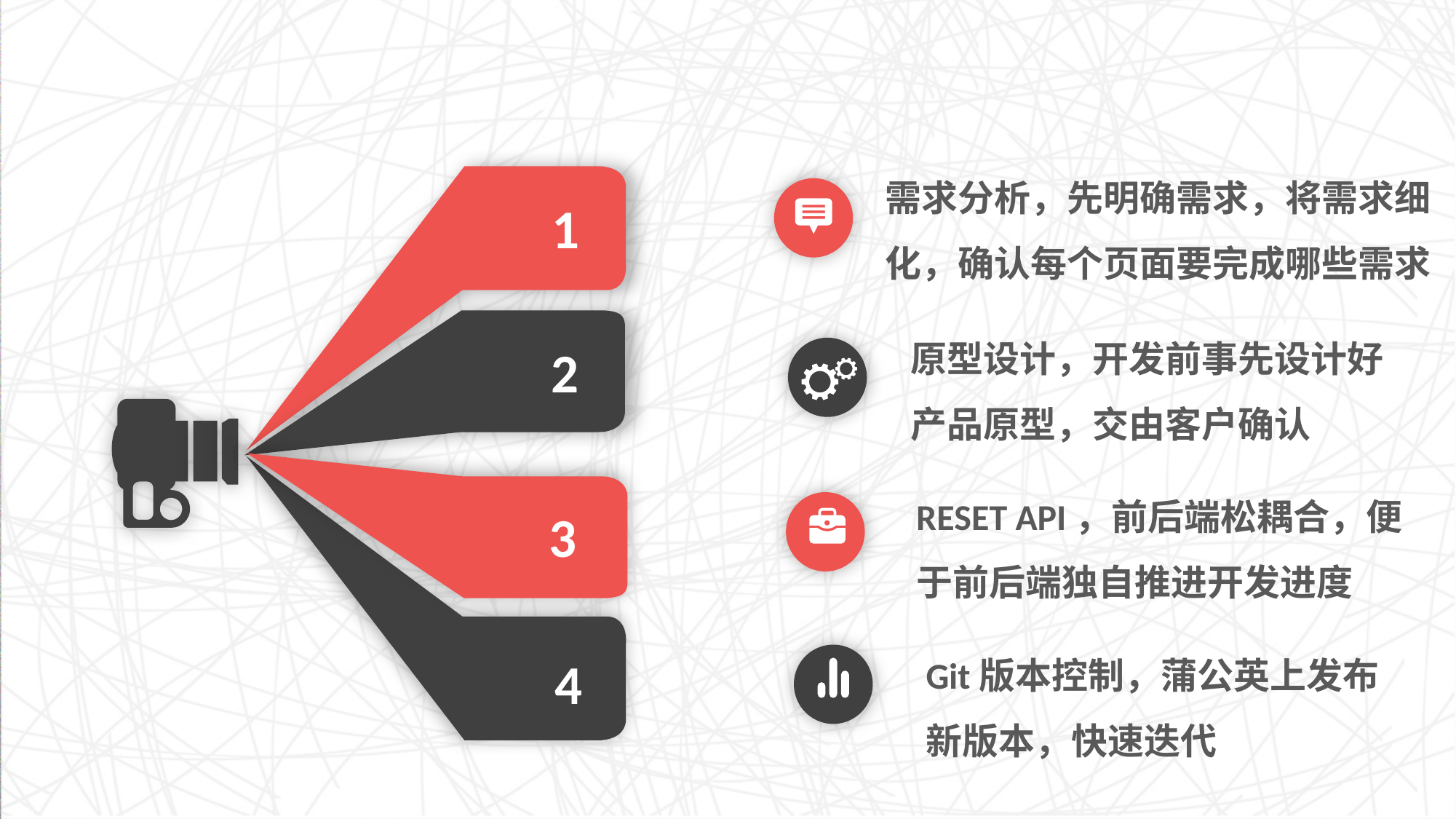

需求分析，先明确需求，将需求细化，确认每个页面要完成哪些需求

1

e7d195523061f1c0205959036996ad55c215b892a7aac5c0B9ADEF7896FB48F2EF97163A2DE1401E1875DEDC438B7864AD24CA23553DBBBD975DAF4CAD4A2592689FFB6CEE59FFA55B2702D0E5EE29CDFC0DD98BC7D6A39AC4E055256EE11BBEDCDB7C9722D66262996B68DE860BD3C77EBCAECB599909EC0E07B61811075331ABCDE6990254B8C8
原型设计，开发前事先设计好产品原型，交由客户确认
2

RESET API，前后端松耦合，便于前后端独自推进开发进度

3

Git版本控制，蒲公英上发布新版本，快速迭代
4